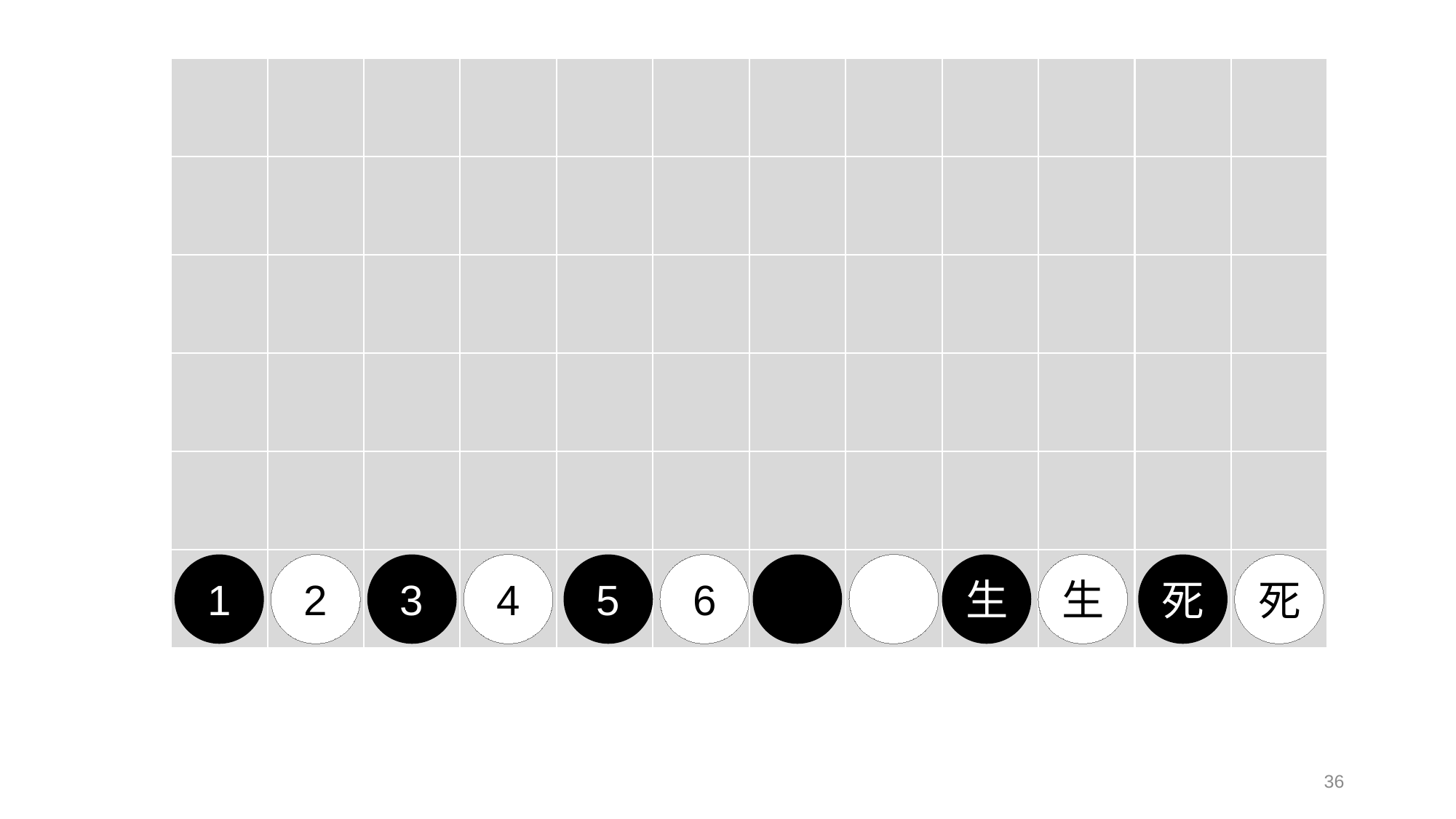

生
生
死
死

2
3
4
5
6
1
36